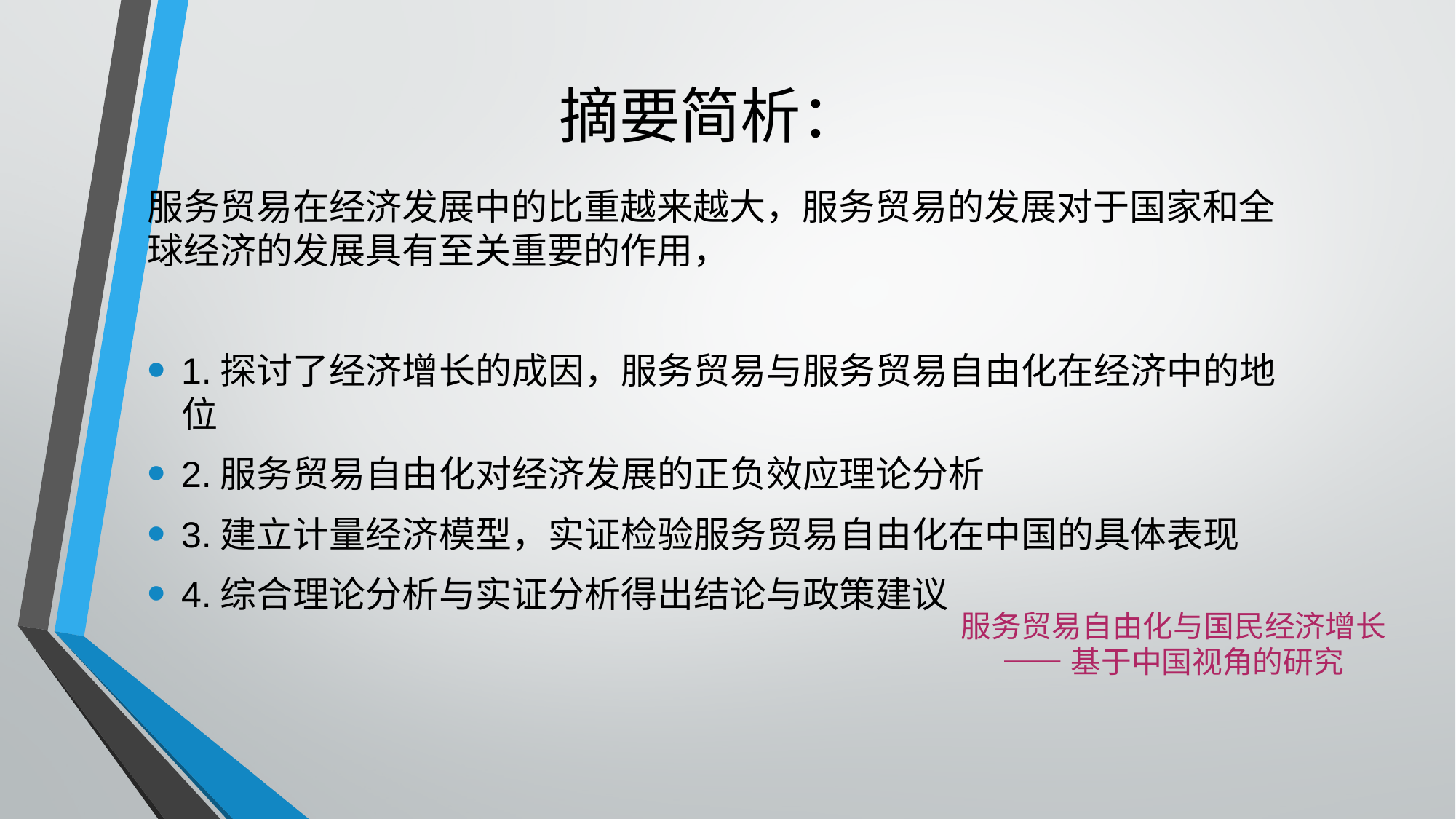

# 摘要简析：
服务贸易在经济发展中的比重越来越大，服务贸易的发展对于国家和全球经济的发展具有至关重要的作用，

1.探讨了经济增长的成因，服务贸易与服务贸易自由化在经济中的地位
2.服务贸易自由化对经济发展的正负效应理论分析
3.建立计量经济模型，实证检验服务贸易自由化在中国的具体表现
4.综合理论分析与实证分析得出结论与政策建议